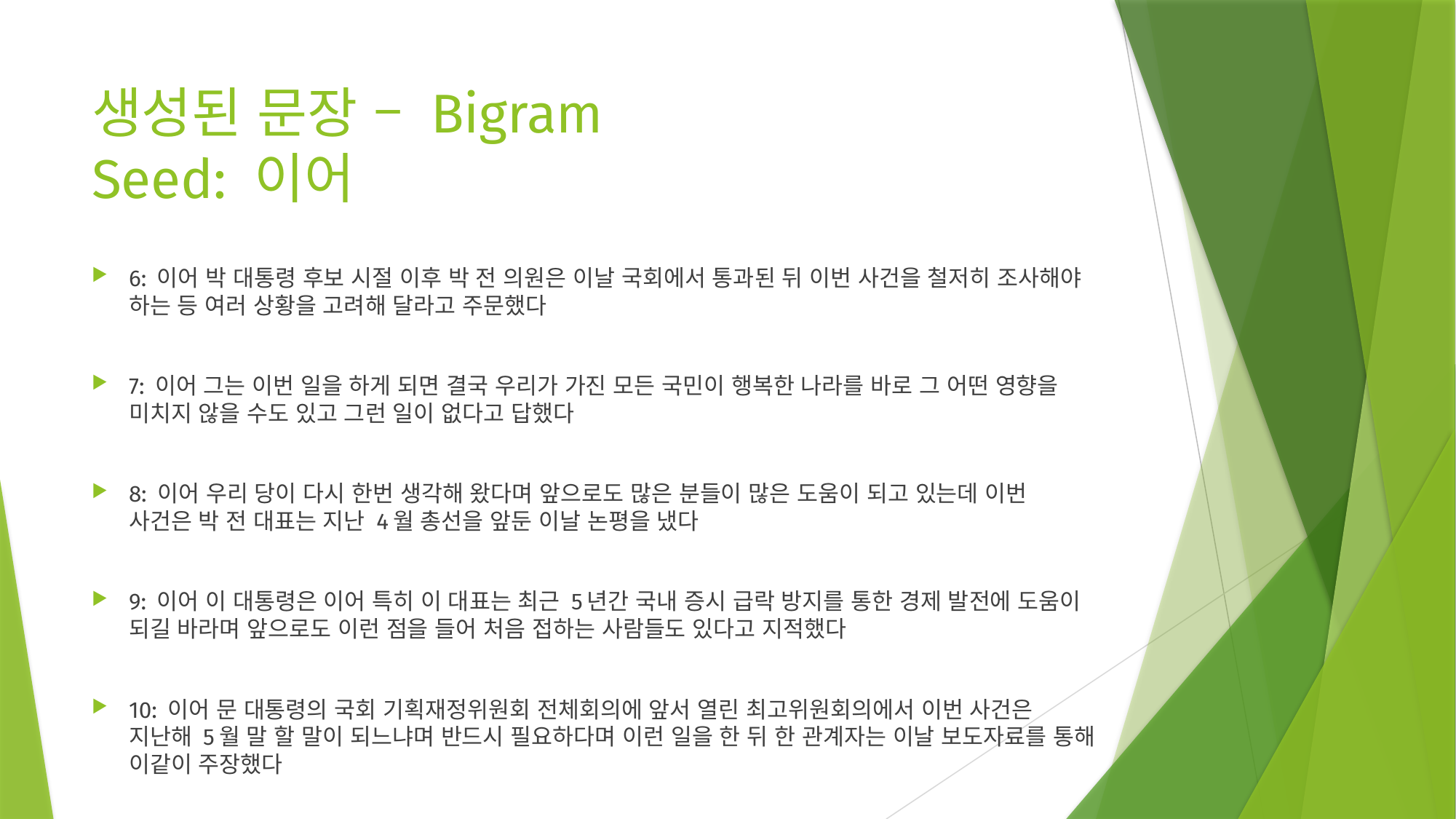

# 생성된 문장 – Bigram Seed: 이어
6: 이어 박 대통령 후보 시절 이후 박 전 의원은 이날 국회에서 통과된 뒤 이번 사건을 철저히 조사해야 하는 등 여러 상황을 고려해 달라고 주문했다

7: 이어 그는 이번 일을 하게 되면 결국 우리가 가진 모든 국민이 행복한 나라를 바로 그 어떤 영향을 미치지 않을 수도 있고 그런 일이 없다고 답했다

8: 이어 우리 당이 다시 한번 생각해 왔다며 앞으로도 많은 분들이 많은 도움이 되고 있는데 이번 사건은 박 전 대표는 지난 4월 총선을 앞둔 이날 논평을 냈다

9: 이어 이 대통령은 이어 특히 이 대표는 최근 5년간 국내 증시 급락 방지를 통한 경제 발전에 도움이 되길 바라며 앞으로도 이런 점을 들어 처음 접하는 사람들도 있다고 지적했다

10: 이어 문 대통령의 국회 기획재정위원회 전체회의에 앞서 열린 최고위원회의에서 이번 사건은 지난해 5월 말 할 말이 되느냐며 반드시 필요하다며 이런 일을 한 뒤 한 관계자는 이날 보도자료를 통해 이같이 주장했다